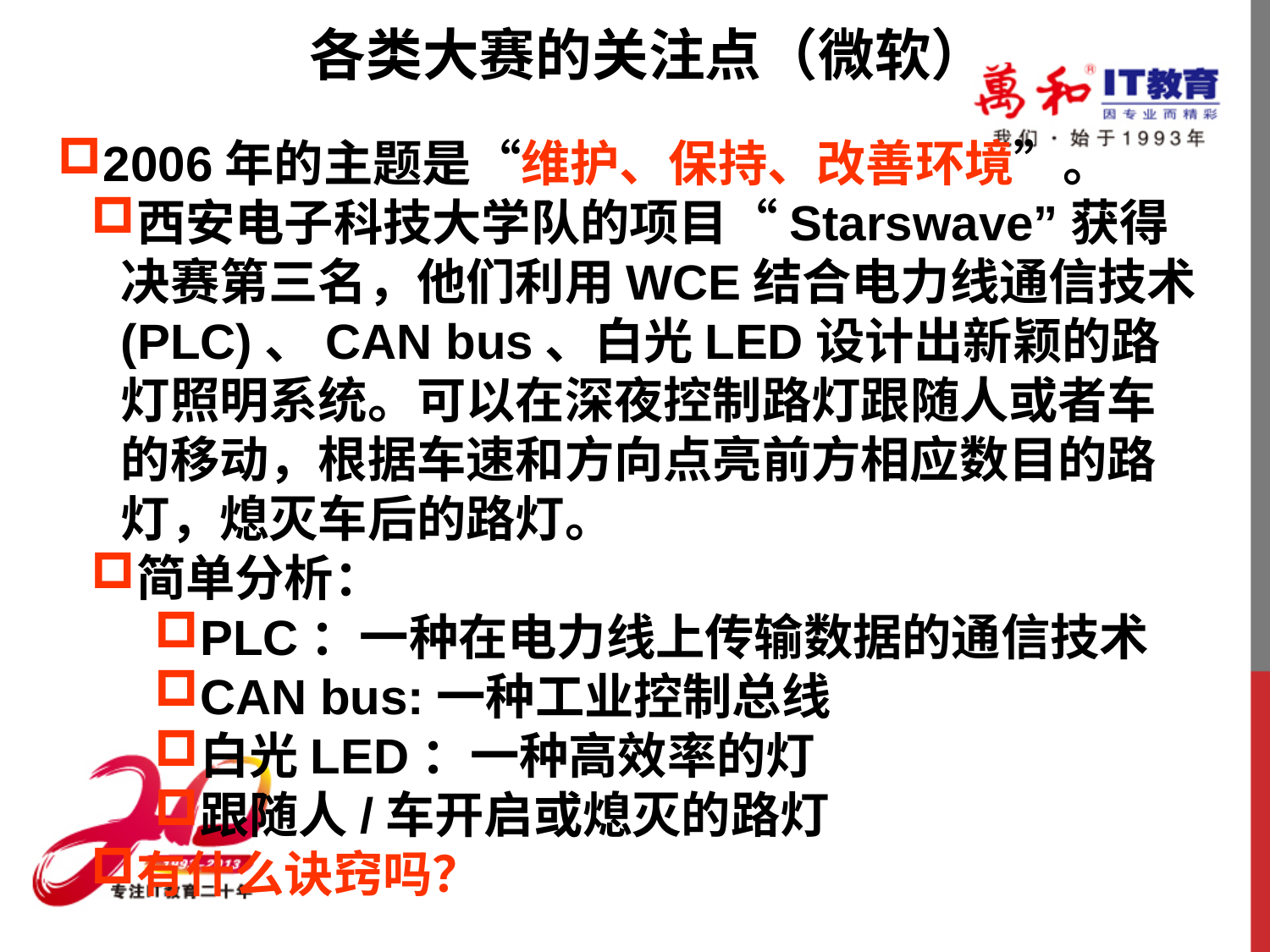

各类大赛的关注点（微软）
2006年的主题是“维护、保持、改善环境”。
西安电子科技大学队的项目“Starswave”获得决赛第三名，他们利用WCE结合电力线通信技术(PLC)、CAN bus、白光LED设计出新颖的路灯照明系统。可以在深夜控制路灯跟随人或者车的移动，根据车速和方向点亮前方相应数目的路灯，熄灭车后的路灯。
简单分析：
PLC：一种在电力线上传输数据的通信技术
CAN bus:一种工业控制总线
白光LED：一种高效率的灯
跟随人/车开启或熄灭的路灯
有什么诀窍吗？